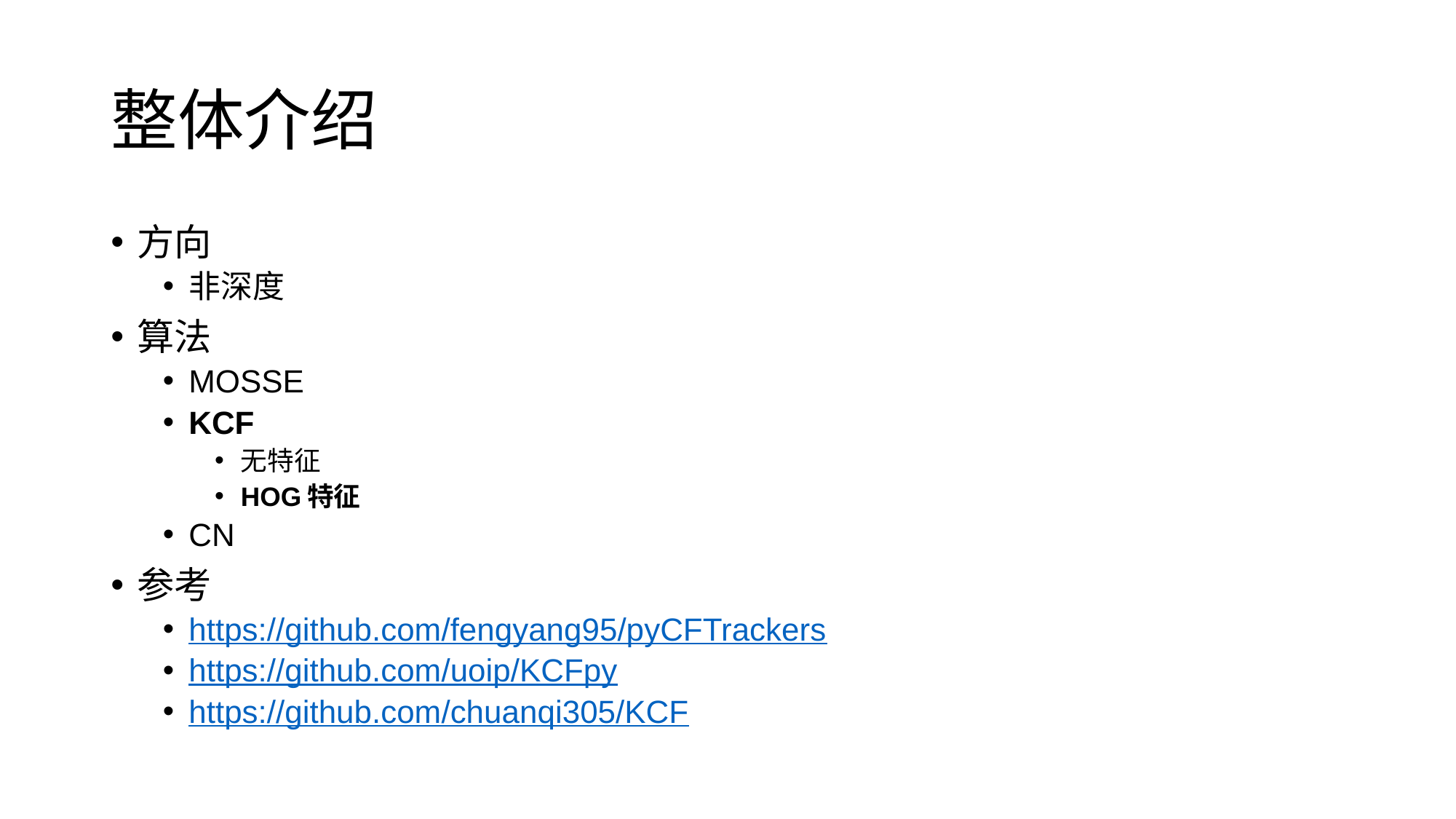

# 整体介绍
方向
非深度
算法
MOSSE
KCF
无特征
HOG特征
CN
参考
https://github.com/fengyang95/pyCFTrackers
https://github.com/uoip/KCFpy
https://github.com/chuanqi305/KCF